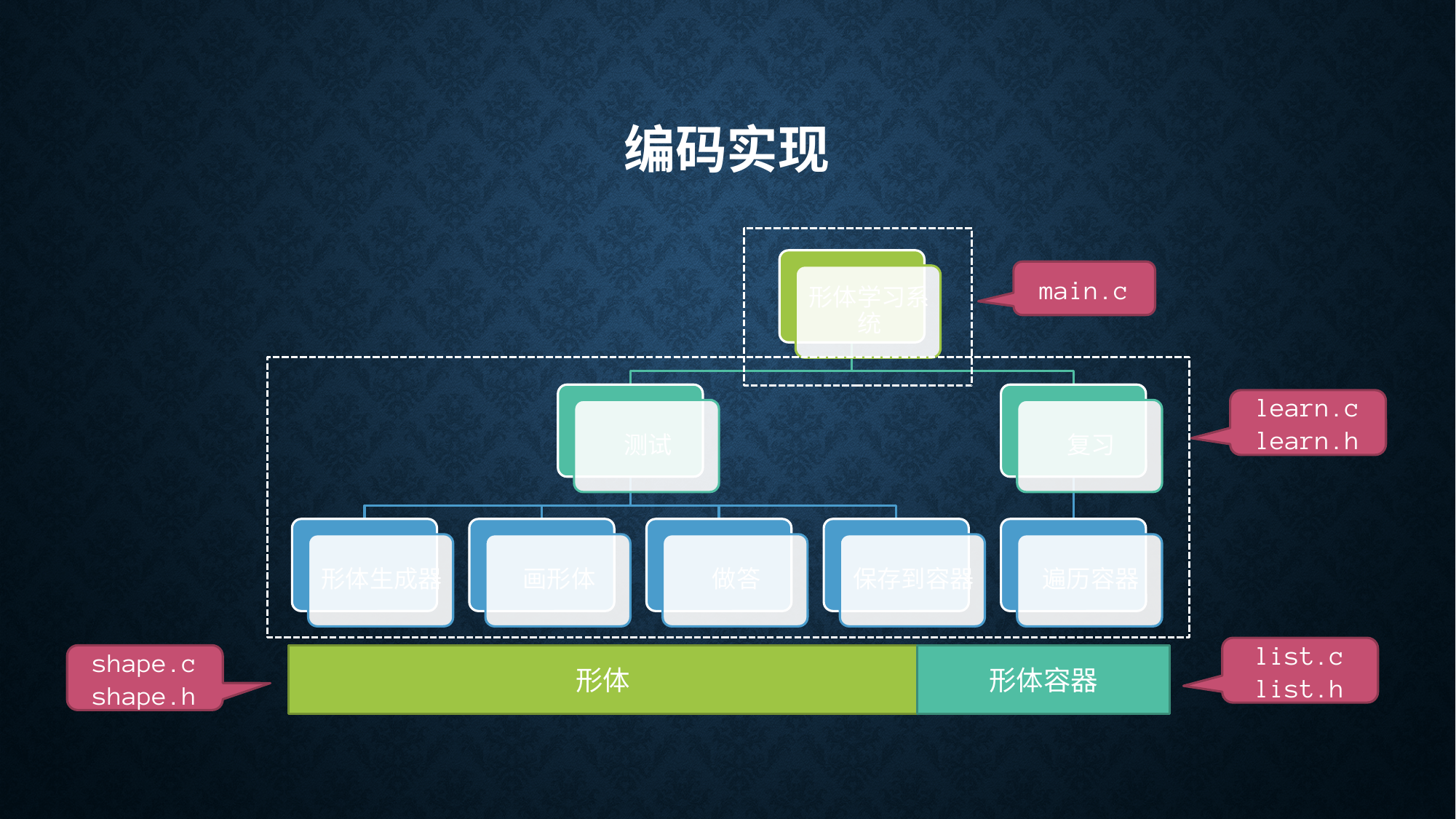

# 编码实现

形体学习系统
测试
形体生成器
画形体
做答
保存到容器
复习
遍历容器
main.c

learn.c
learn.h
list.c
list.h
shape.c
shape.h
形体
形体容器